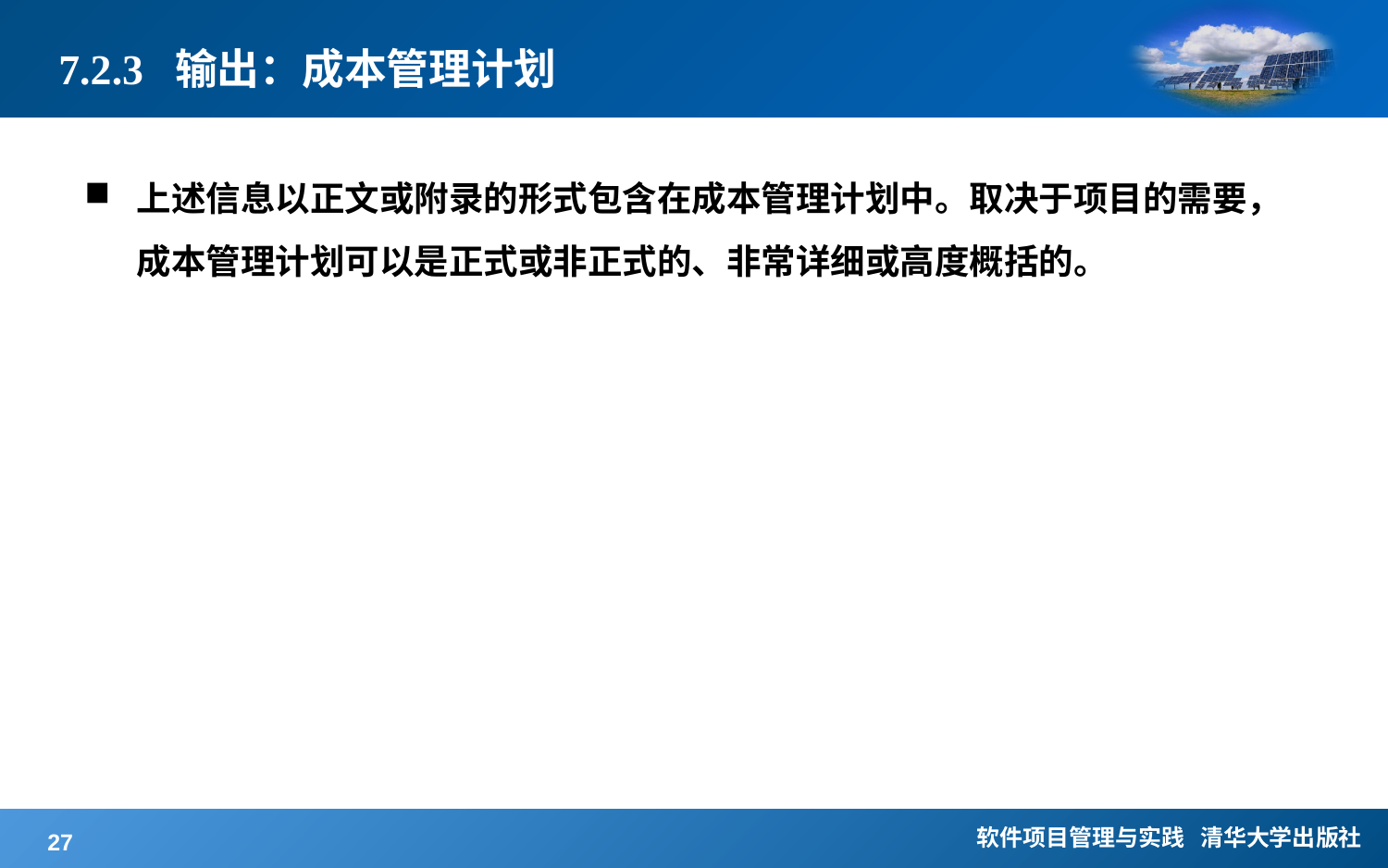

# 7.2.3  输出：成本管理计划
上述信息以正文或附录的形式包含在成本管理计划中。取决于项目的需要，成本管理计划可以是正式或非正式的、非常详细或高度概括的。